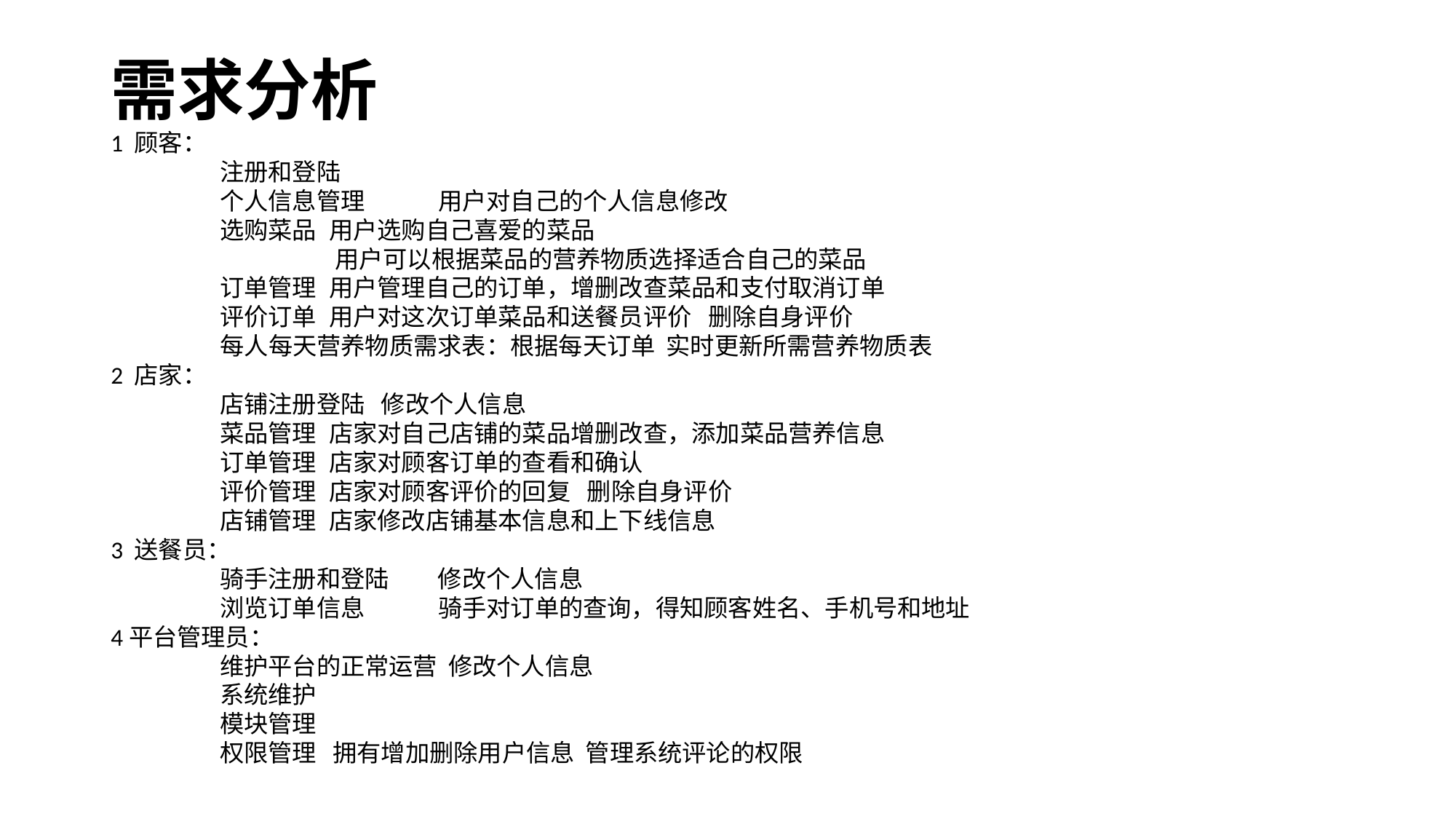

# 需求分析
1 顾客：
	注册和登陆
	个人信息管理	用户对自己的个人信息修改
	选购菜品	用户选购自己喜爱的菜品
                                        用户可以根据菜品的营养物质选择适合自己的菜品
	订单管理	用户管理自己的订单，增删改查菜品和支付取消订单
	评价订单	用户对这次订单菜品和送餐员评价   删除自身评价
                   每人每天营养物质需求表：根据每天订单  实时更新所需营养物质表
2 店家：
	店铺注册登陆   修改个人信息
	菜品管理	店家对自己店铺的菜品增删改查，添加菜品营养信息
	订单管理	店家对顾客订单的查看和确认
	评价管理	店家对顾客评价的回复   删除自身评价
	店铺管理	店家修改店铺基本信息和上下线信息
3 送餐员：
	骑手注册和登陆         修改个人信息
	浏览订单信息	骑手对订单的查询，得知顾客姓名、手机号和地址
4平台管理员：
	维护平台的正常运营  修改个人信息
	系统维护
	模块管理
	权限管理   拥有增加删除用户信息  管理系统评论的权限